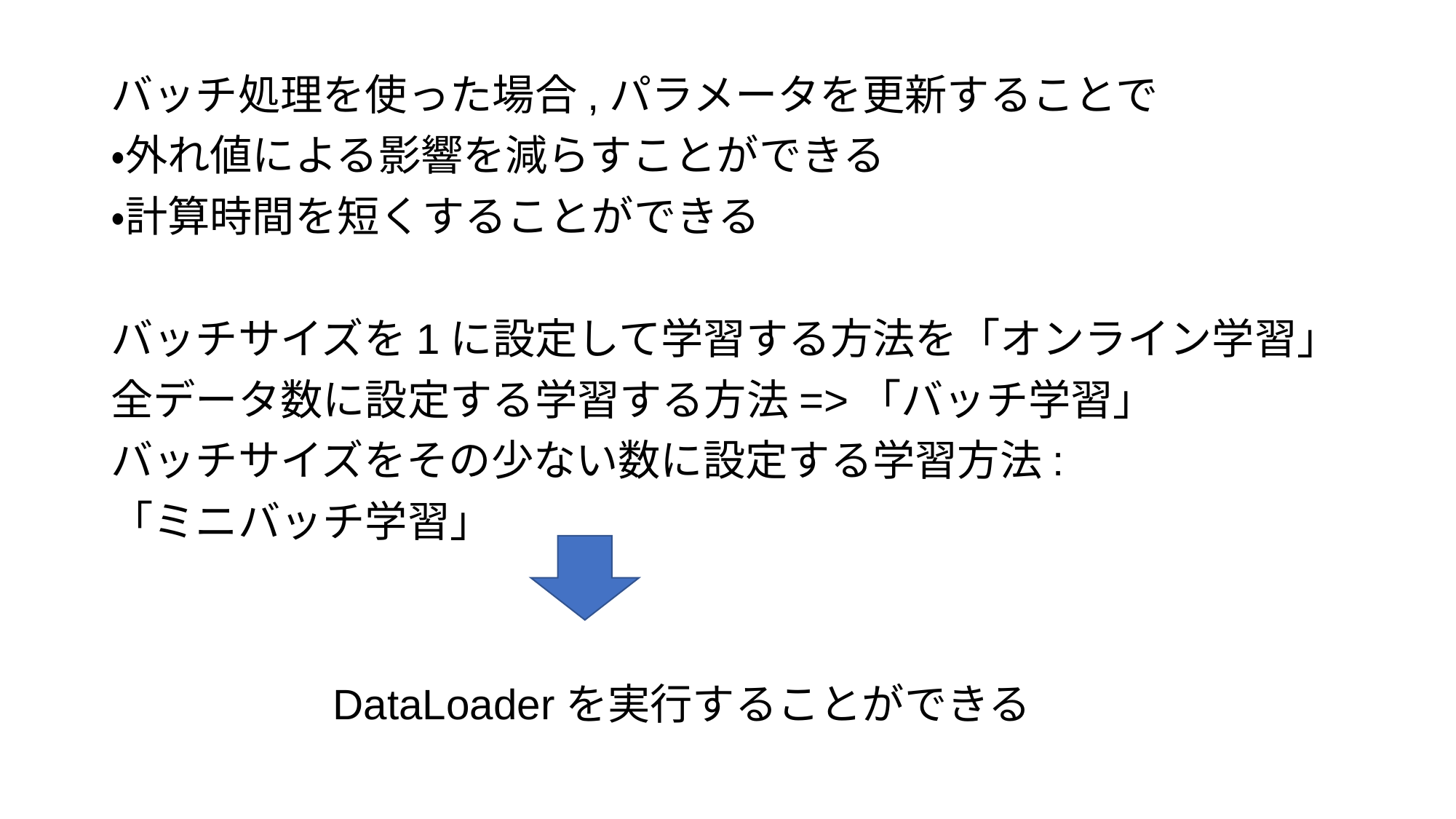

バッチ処理を使った場合,パラメータを更新することで
・外れ値による影響を減らすことができる
・計算時間を短くすることができる

バッチサイズを1に設定して学習する方法を「オンライン学習」
全データ数に設定する学習する方法=>「バッチ学習」
バッチサイズをその少ない数に設定する学習方法:
「ミニバッチ学習」

　　　　　DataLoaderを実行することができる